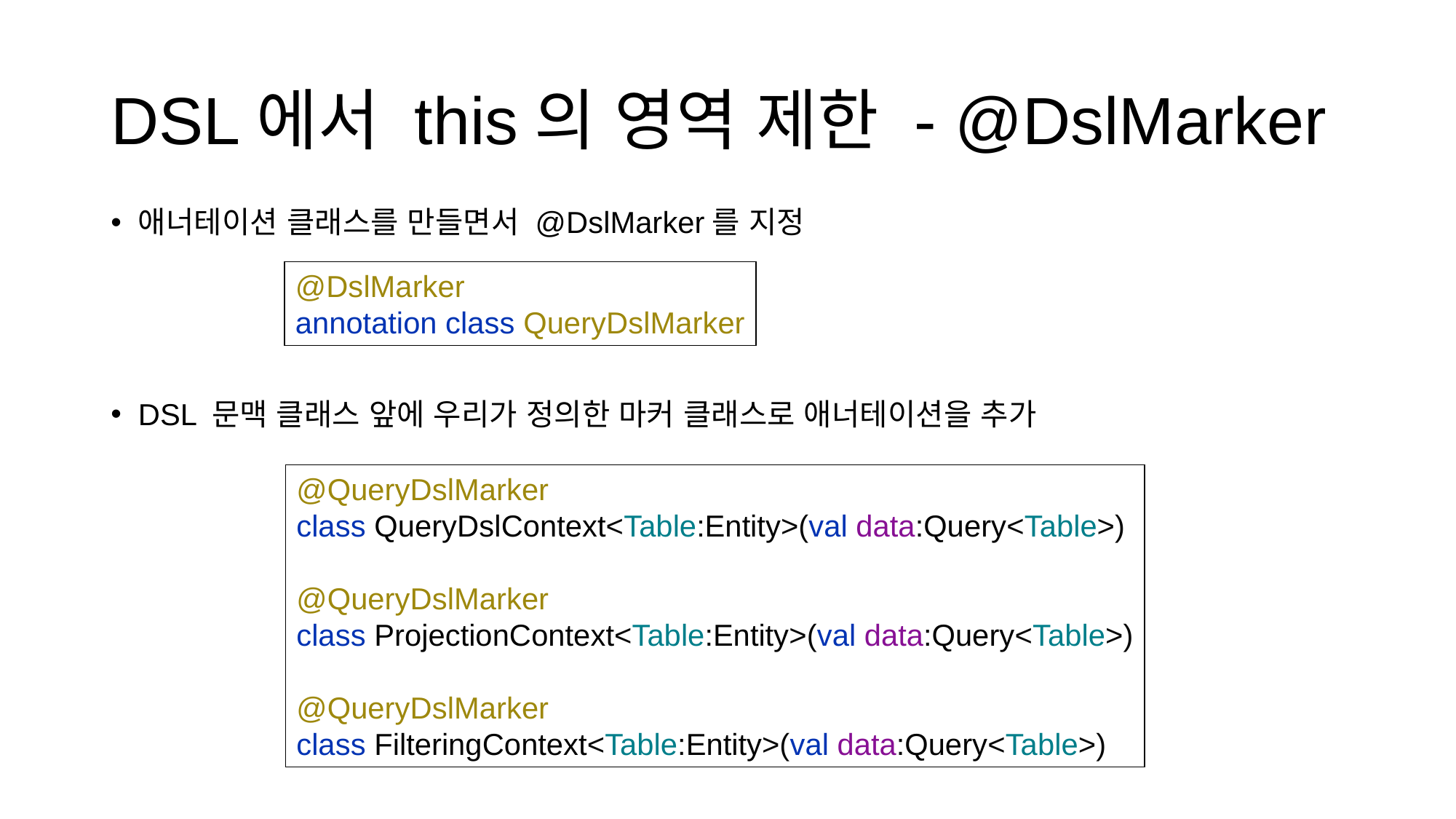

# DSL에서 this의 영역 제한 - @DslMarker
애너테이션 클래스를 만들면서 @DslMarker를 지정

DSL 문맥 클래스 앞에 우리가 정의한 마커 클래스로 애너테이션을 추가

@DslMarker
annotation class QueryDslMarker
@QueryDslMarker
class QueryDslContext<Table:Entity>(val data:Query<Table>)
@QueryDslMarker
class ProjectionContext<Table:Entity>(val data:Query<Table>)

@QueryDslMarker
class FilteringContext<Table:Entity>(val data:Query<Table>)